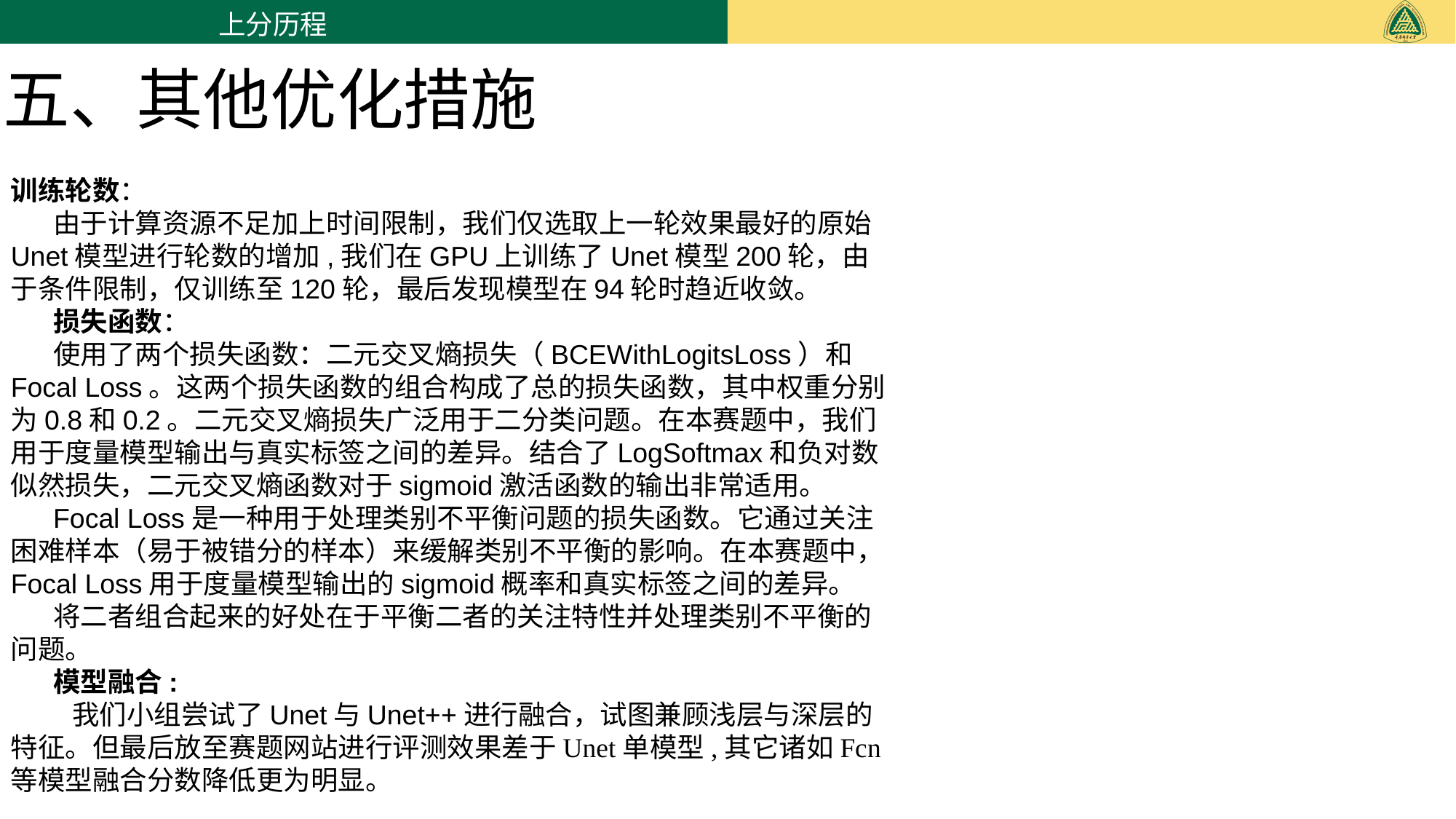

上分历程
# 五、其他优化措施
训练轮数：
由于计算资源不足加上时间限制，我们仅选取上一轮效果最好的原始Unet模型进行轮数的增加,我们在GPU上训练了Unet模型200轮，由于条件限制，仅训练至120轮，最后发现模型在94轮时趋近收敛。
损失函数：
使用了两个损失函数：二元交叉熵损失（BCEWithLogitsLoss）和Focal Loss。这两个损失函数的组合构成了总的损失函数，其中权重分别为0.8和0.2。二元交叉熵损失广泛用于二分类问题。在本赛题中，我们用于度量模型输出与真实标签之间的差异。结合了LogSoftmax和负对数似然损失，二元交叉熵函数对于sigmoid激活函数的输出非常适用。
Focal Loss是一种用于处理类别不平衡问题的损失函数。它通过关注困难样本（易于被错分的样本）来缓解类别不平衡的影响。在本赛题中，Focal Loss用于度量模型输出的sigmoid概率和真实标签之间的差异。
将二者组合起来的好处在于平衡二者的关注特性并处理类别不平衡的问题。
模型融合:
  我们小组尝试了Unet与Unet++进行融合，试图兼顾浅层与深层的特征。但最后放至赛题网站进行评测效果差于Unet单模型,其它诸如Fcn等模型融合分数降低更为明显。